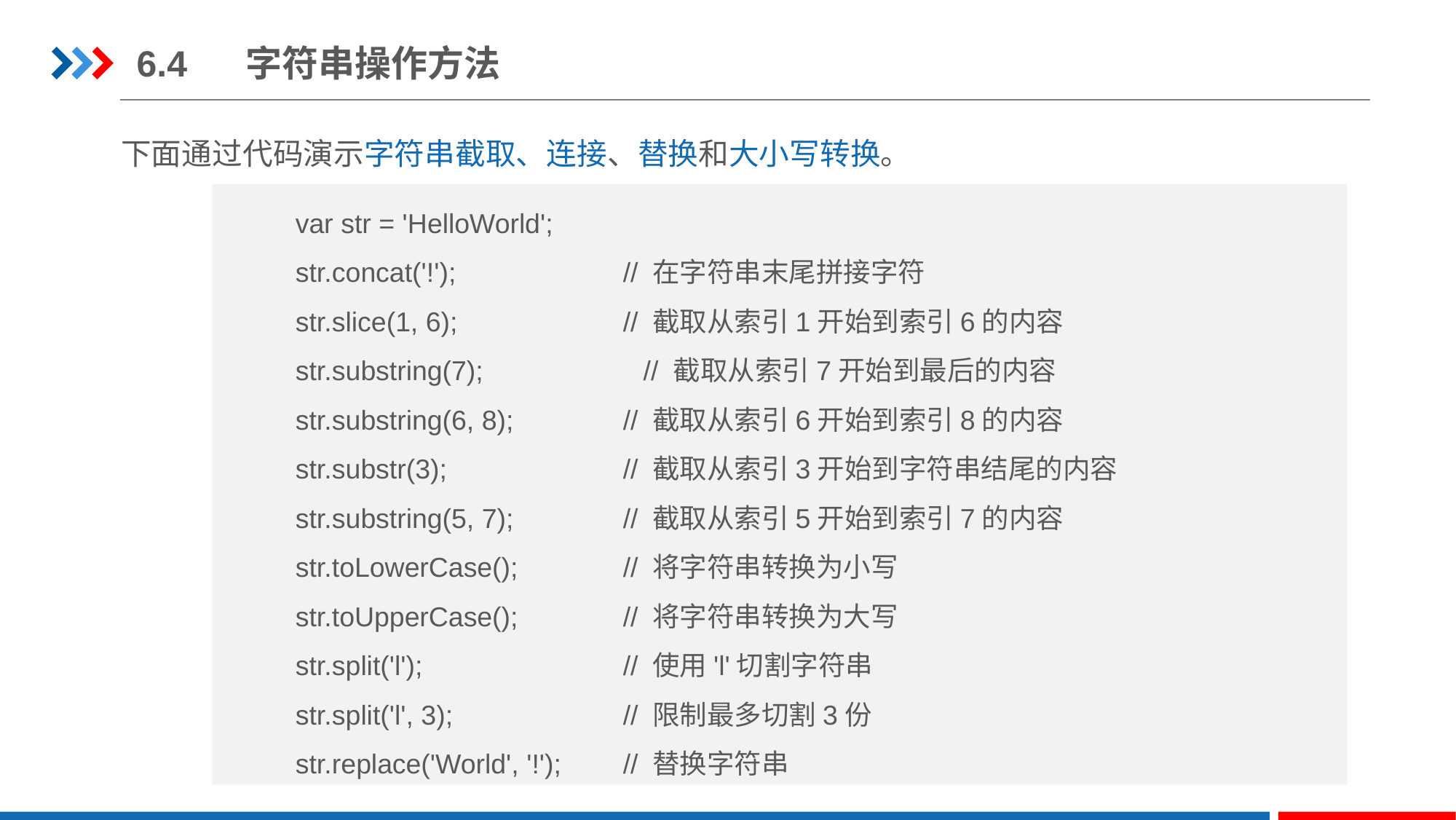

6.4	字符串操作方法
下面通过代码演示字符串截取、连接、替换和大小写转换。
var str = 'HelloWorld';
str.concat('!'); 		// 在字符串末尾拼接字符
str.slice(1, 6); 		// 截取从索引1开始到索引6的内容
str.substring(7); 	                 // 截取从索引7开始到最后的内容
str.substring(6, 8); 	// 截取从索引6开始到索引8的内容
str.substr(3); 		// 截取从索引3开始到字符串结尾的内容
str.substring(5, 7); 	// 截取从索引5开始到索引7的内容
str.toLowerCase();	// 将字符串转换为小写
str.toUpperCase();	// 将字符串转换为大写
str.split('l'); 		// 使用'l'切割字符串
str.split('l', 3); 		// 限制最多切割3份
str.replace('World', '!'); 	// 替换字符串